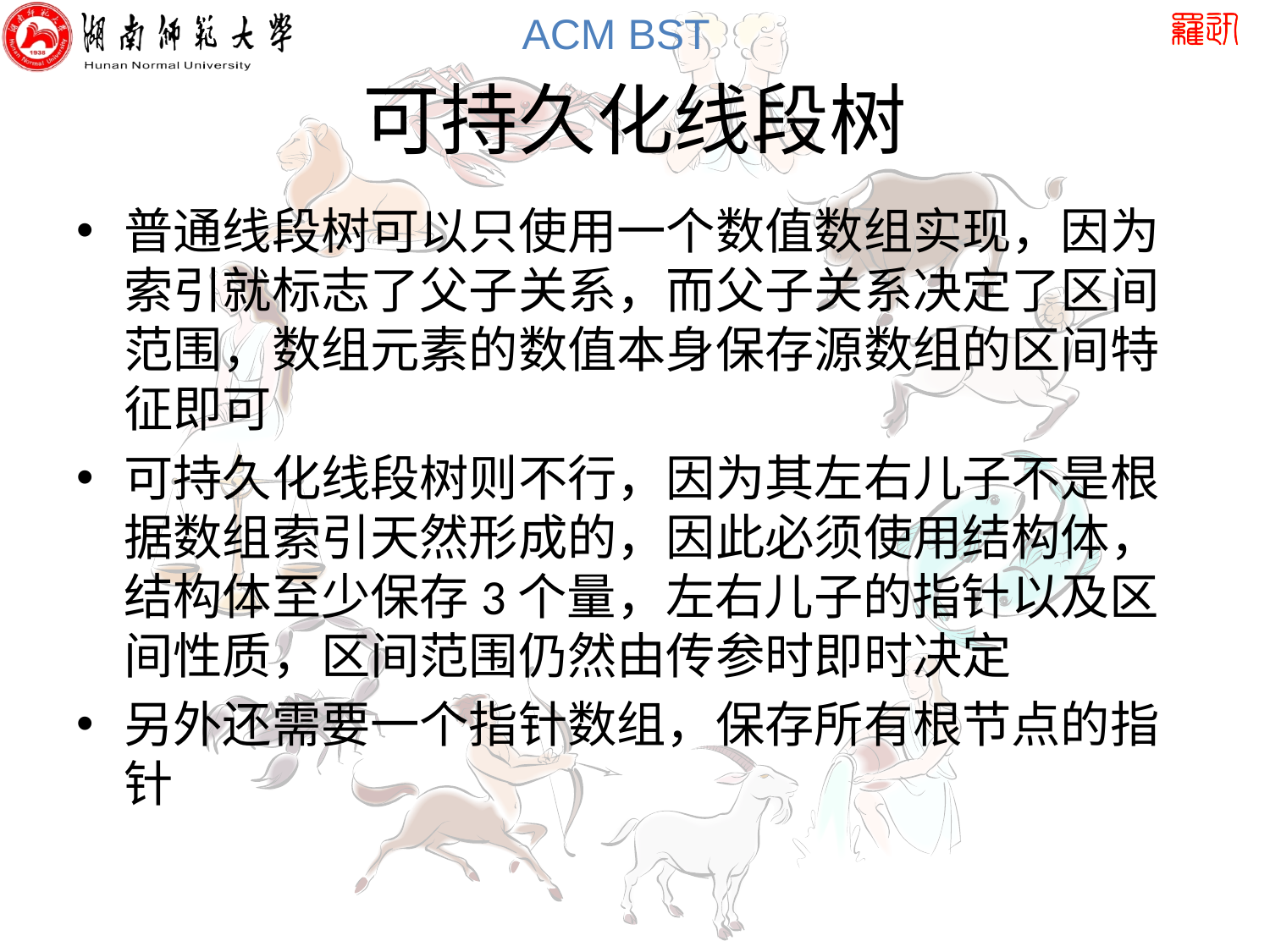

# 可持久化线段树
普通线段树可以只使用一个数值数组实现，因为索引就标志了父子关系，而父子关系决定了区间范围，数组元素的数值本身保存源数组的区间特征即可
可持久化线段树则不行，因为其左右儿子不是根据数组索引天然形成的，因此必须使用结构体，结构体至少保存3个量，左右儿子的指针以及区间性质，区间范围仍然由传参时即时决定
另外还需要一个指针数组，保存所有根节点的指针